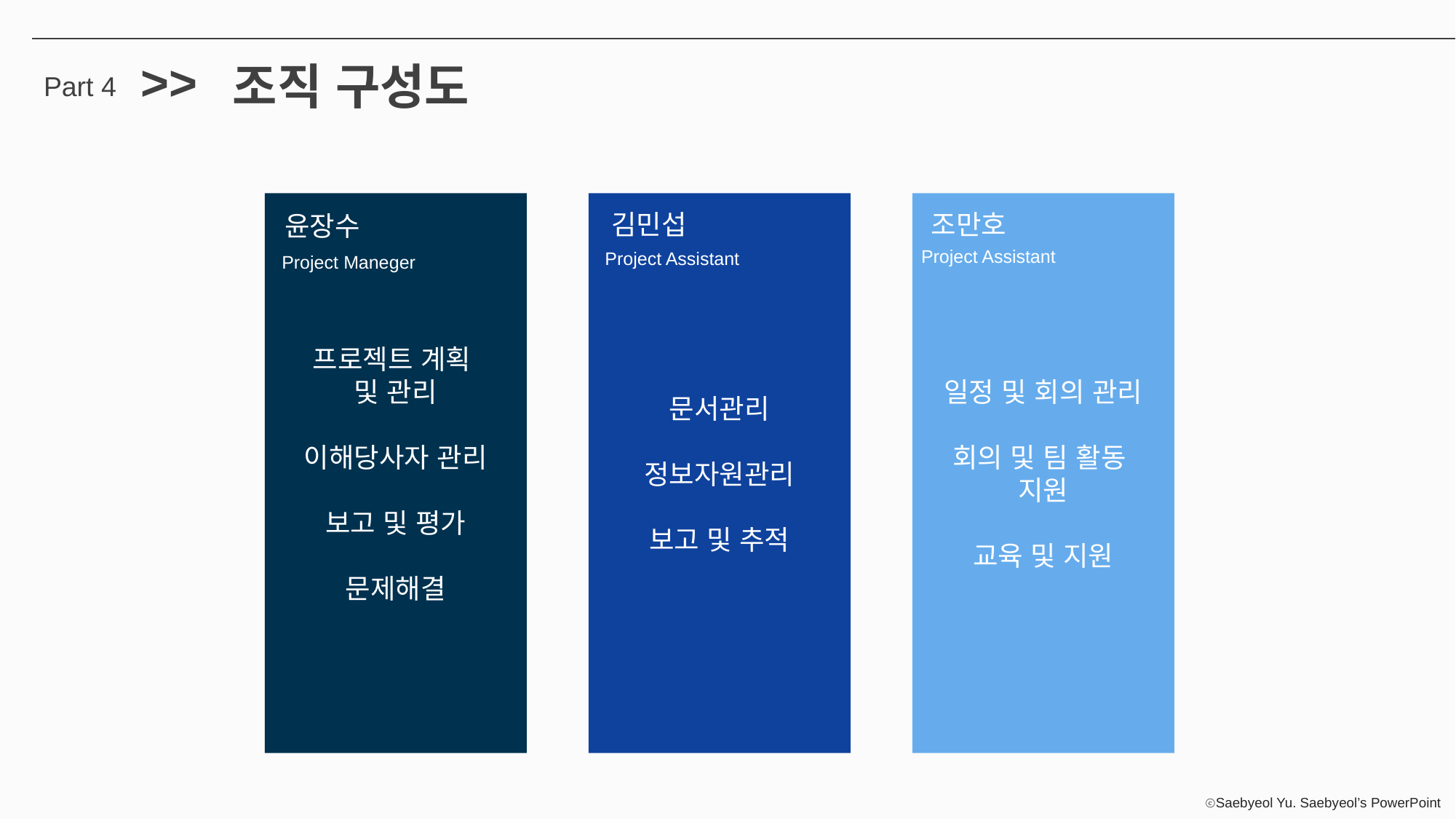

>>
조직 구성도
Part 4
프로젝트 계획
및 관리

이해당사자 관리

보고 및 평가

문제해결
문서관리

정보자원관리

보고 및 추적
일정 및 회의 관리

회의 및 팀 활동
지원

교육 및 지원
김민섭
조만호
윤장수
Project Assistant
Project Assistant
Project Maneger